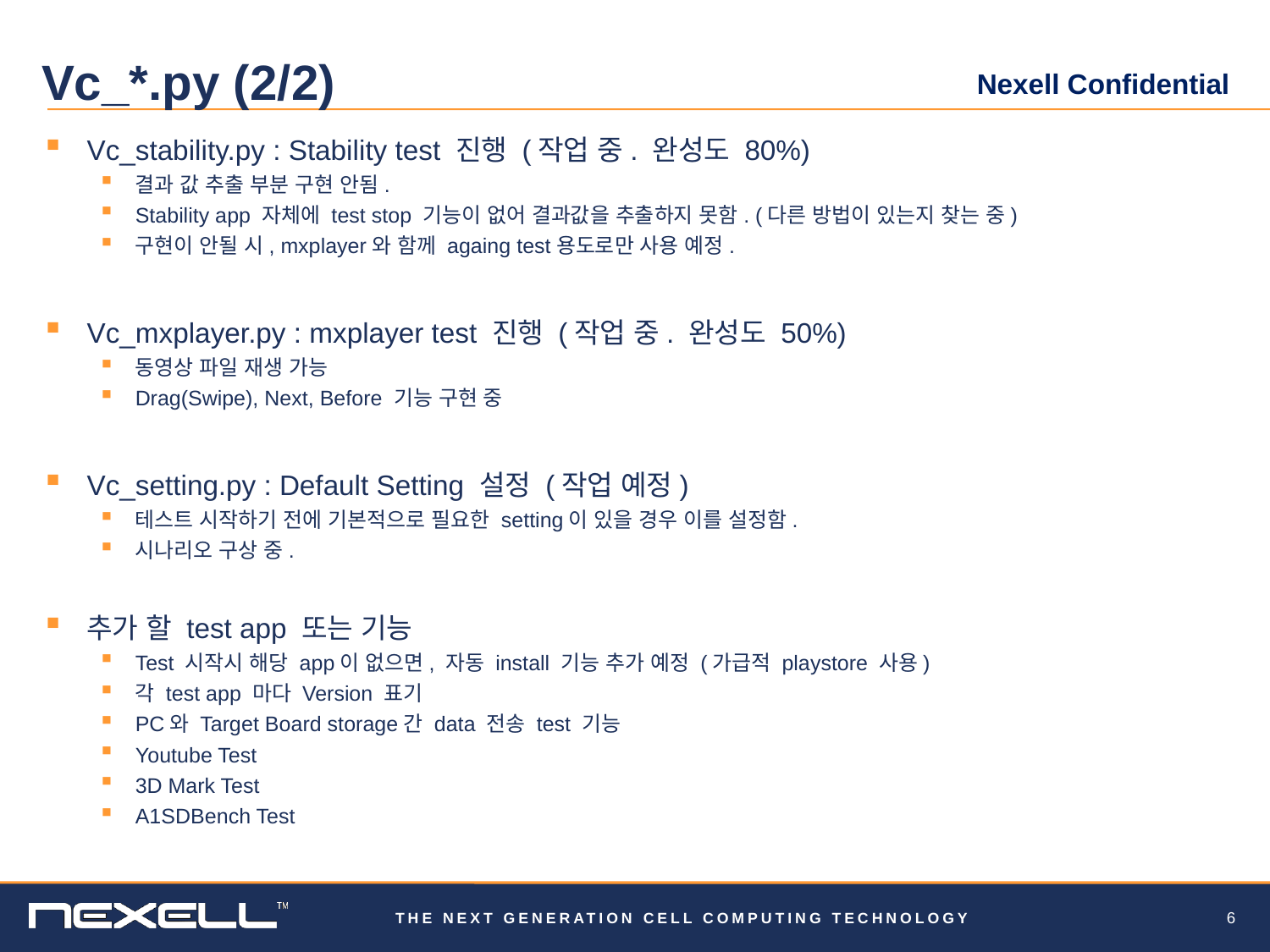

# Vc_*.py (2/2)
Vc_stability.py : Stability test 진행 (작업 중. 완성도 80%)
결과 값 추출 부분 구현 안됨.
Stability app 자체에 test stop 기능이 없어 결과값을 추출하지 못함. (다른 방법이 있는지 찾는 중)
구현이 안될 시, mxplayer와 함께 againg test용도로만 사용 예정.

Vc_mxplayer.py : mxplayer test 진행 (작업 중. 완성도 50%)
동영상 파일 재생 가능
Drag(Swipe), Next, Before 기능 구현 중

Vc_setting.py : Default Setting 설정 (작업 예정)
테스트 시작하기 전에 기본적으로 필요한 setting이 있을 경우 이를 설정함.
시나리오 구상 중.

추가 할 test app 또는 기능
Test 시작시 해당 app이 없으면, 자동 install 기능 추가 예정 (가급적 playstore 사용)
각 test app 마다 Version 표기
PC와 Target Board storage간 data 전송 test 기능
Youtube Test
3D Mark Test
A1SDBench Test